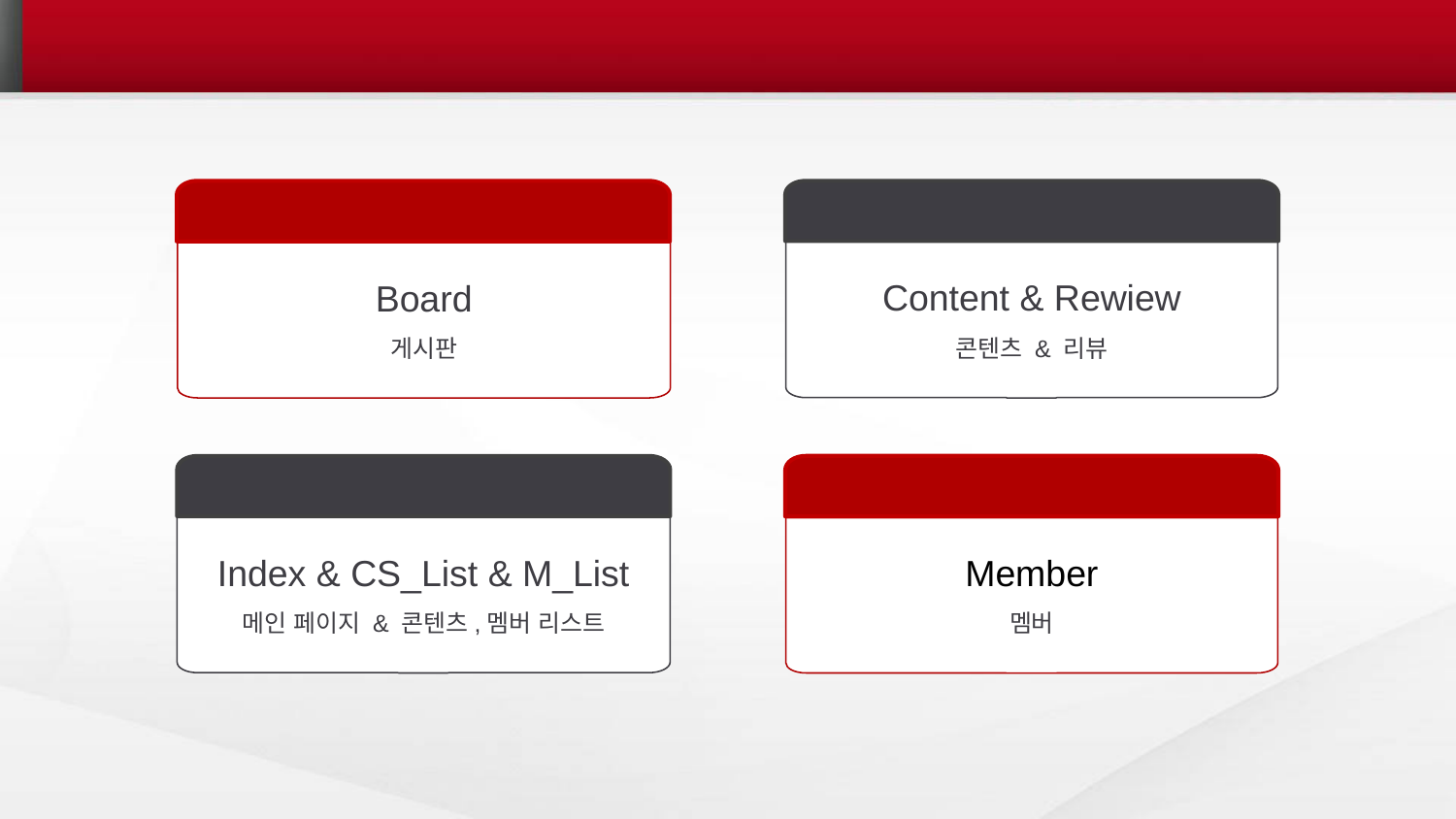

2. 팀원 소개
송의진
Board
게시판
방동언
Content & Rewiew
콘텐츠 & 리뷰
오새듬
Member
멤버
홍민우, 서채연
Index & CS_List & M_List
메인 페이지 & 콘텐츠,멤버 리스트